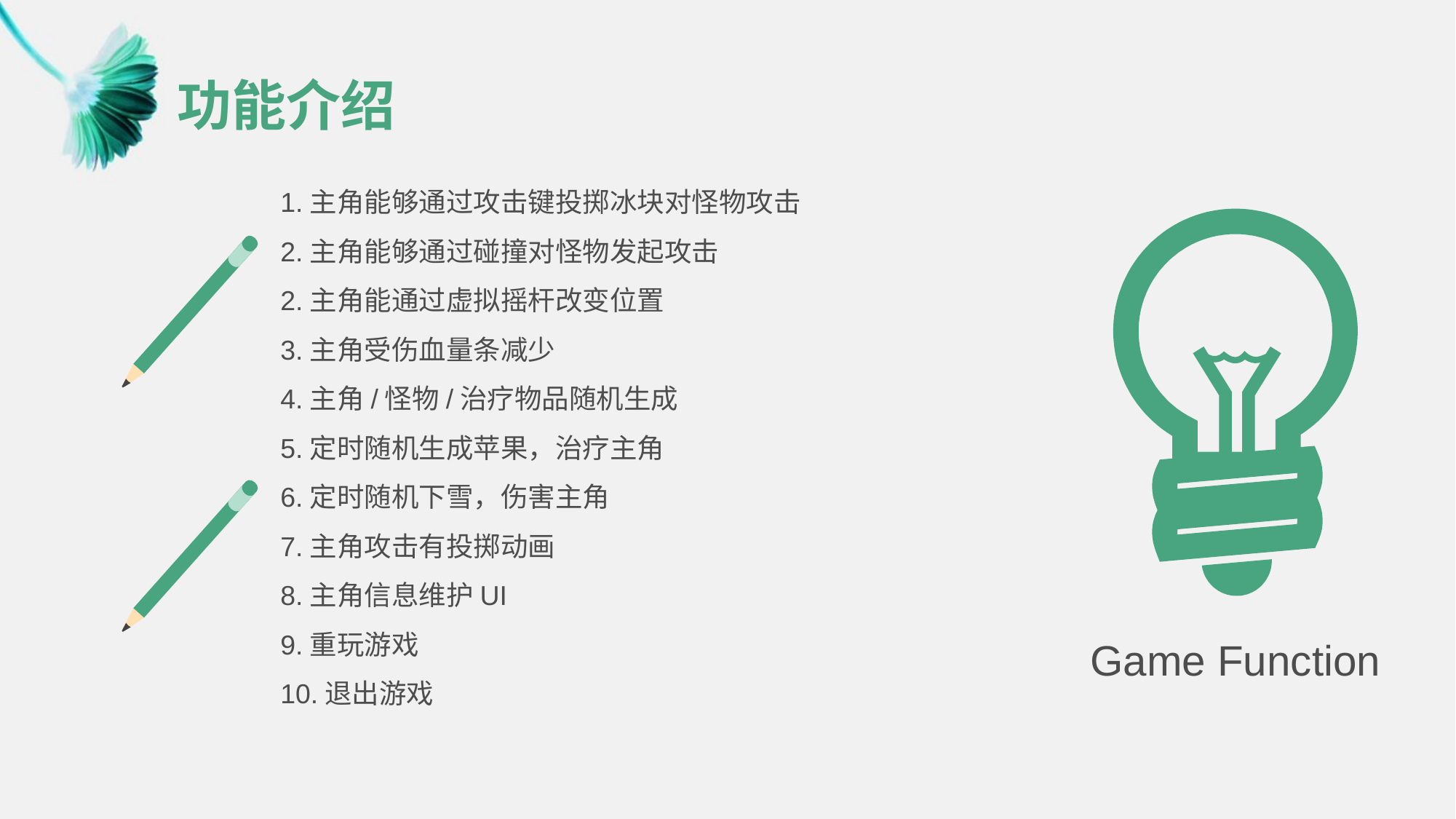

# 功能介绍
1.主角能够通过攻击键投掷冰块对怪物攻击
2.主角能够通过碰撞对怪物发起攻击
2.主角能通过虚拟摇杆改变位置
3.主角受伤血量条减少
4.主角/怪物/治疗物品随机生成
5.定时随机生成苹果，治疗主角
6.定时随机下雪，伤害主角
7.主角攻击有投掷动画
8.主角信息维护UI
9.重玩游戏
10.退出游戏

Game Function